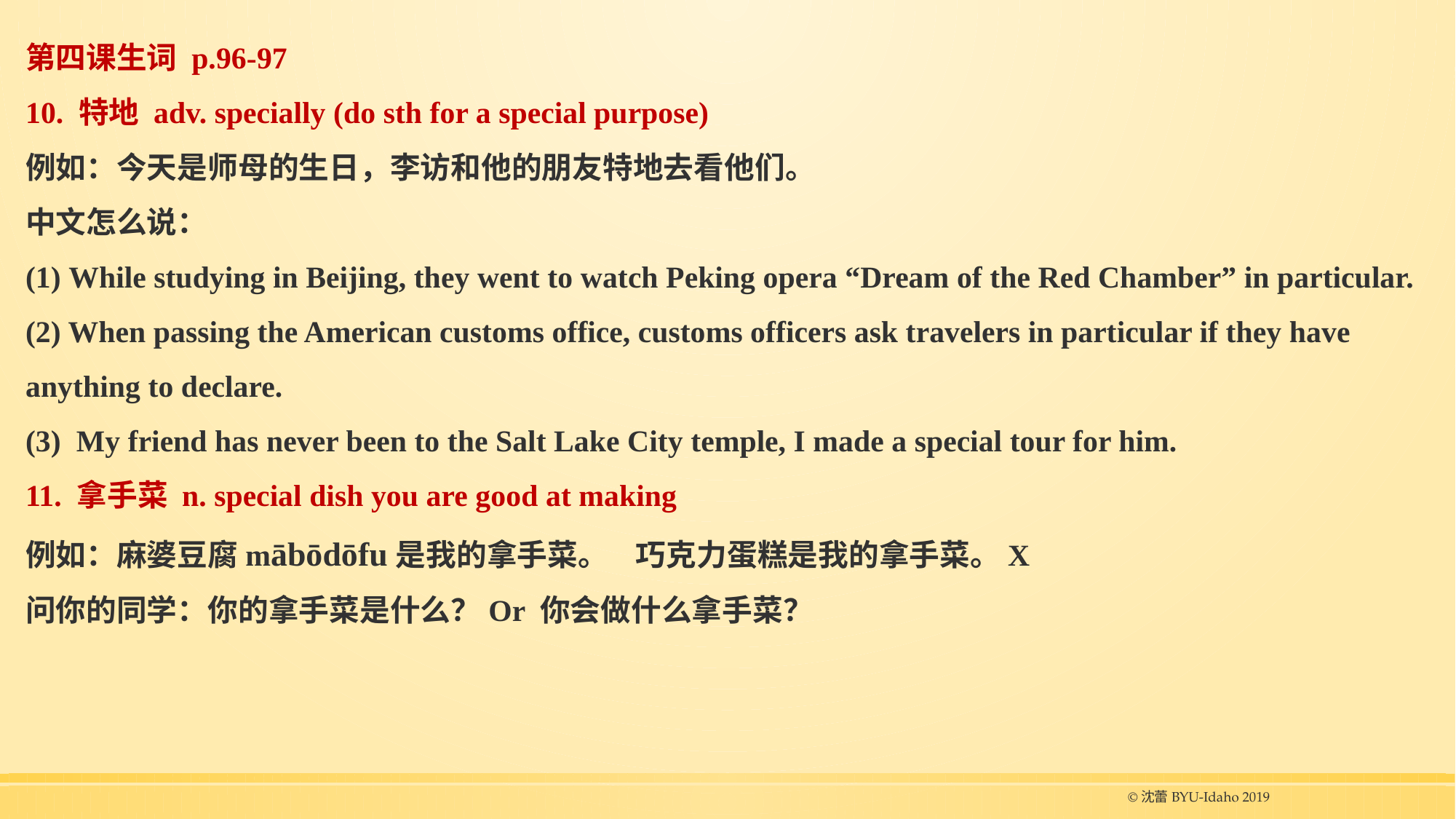

# 第四课生词 p.96-97 10. 特地 adv. specially (do sth for a special purpose) 例如：今天是师母的生日，李访和他的朋友特地去看他们。 中文怎么说： (1) While studying in Beijing, they went to watch Peking opera “Dream of the Red Chamber” in particular. (2) When passing the American customs office, customs officers ask travelers in particular if they have anything to declare. (3)  My friend has never been to the Salt Lake City temple, I made a special tour for him. 11. 拿手菜 n. special dish you are good at making 例如：麻婆豆腐mābōdōfu是我的拿手菜。    巧克力蛋糕是我的拿手菜。X 问你的同学：你的拿手菜是什么？Or 你会做什么拿手菜？
©沈蕾BYU-Idaho 2019